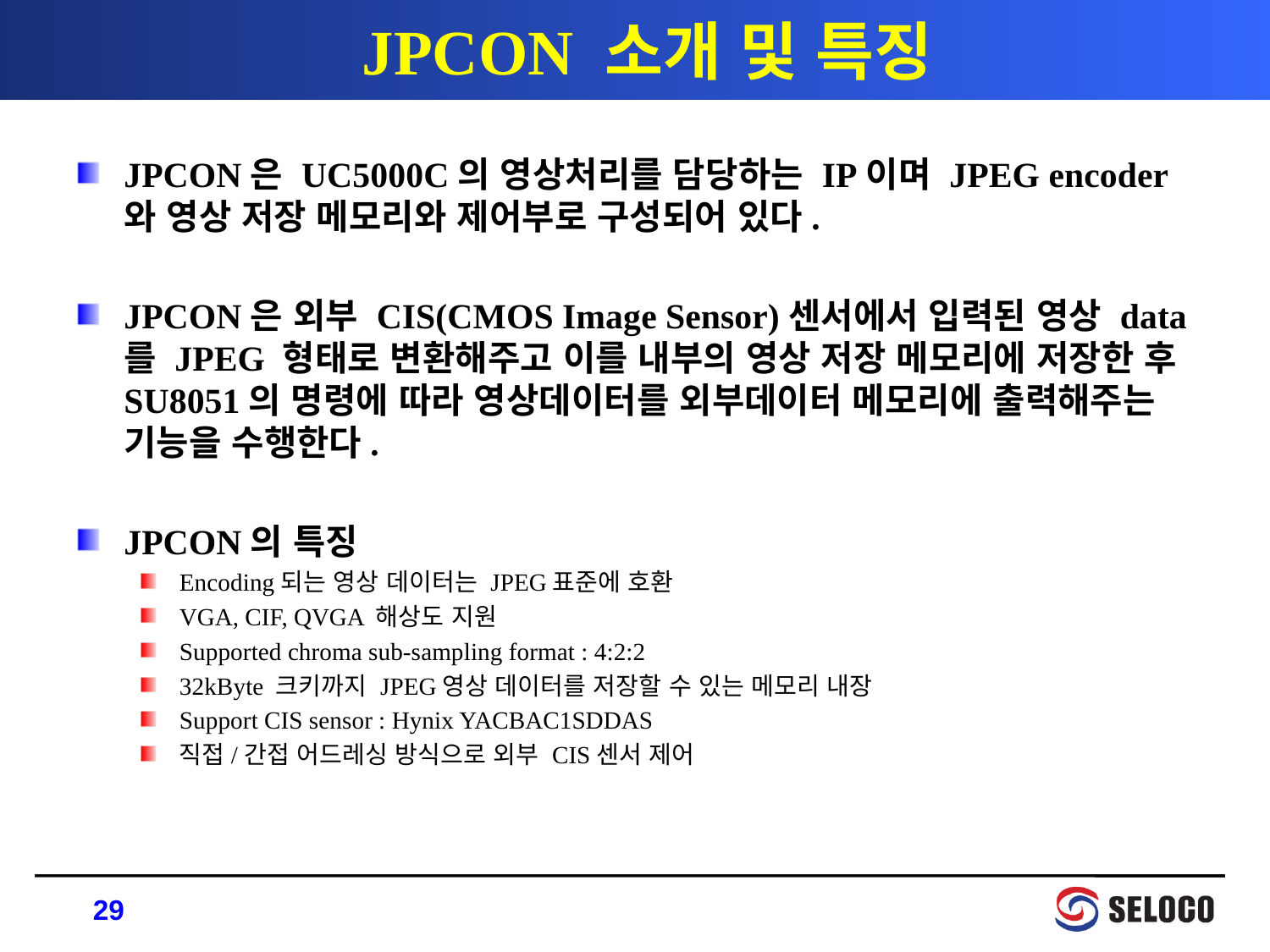

# JPCON 소개 및 특징
JPCON은 UC5000C의 영상처리를 담당하는 IP이며 JPEG encoder와 영상 저장 메모리와 제어부로 구성되어 있다.

JPCON은 외부 CIS(CMOS Image Sensor)센서에서 입력된 영상 data를 JPEG 형태로 변환해주고 이를 내부의 영상 저장 메모리에 저장한 후 SU8051의 명령에 따라 영상데이터를 외부데이터 메모리에 출력해주는 기능을 수행한다.

JPCON의 특징
Encoding되는 영상 데이터는 JPEG표준에 호환
VGA, CIF, QVGA 해상도 지원
Supported chroma sub-sampling format : 4:2:2
32kByte 크키까지 JPEG영상 데이터를 저장할 수 있는 메모리 내장
Support CIS sensor : Hynix YACBAC1SDDAS
직접/간접 어드레싱 방식으로 외부 CIS센서 제어
29